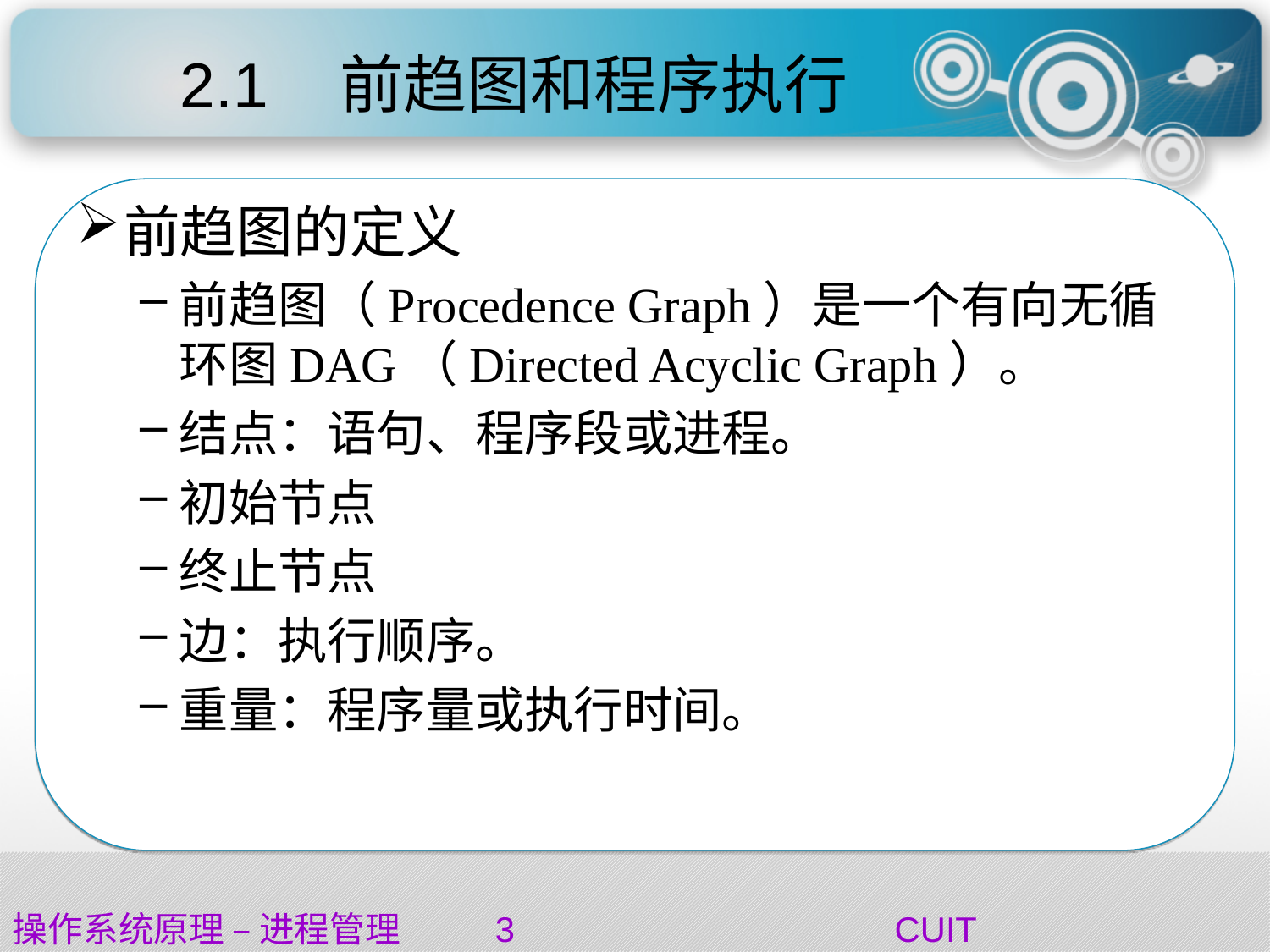

# 2.1	 前趋图和程序执行
前趋图的定义
前趋图（Procedence Graph）是一个有向无循环图DAG（Directed Acyclic Graph）。
结点：语句、程序段或进程。
初始节点
终止节点
边：执行顺序。
重量：程序量或执行时间。